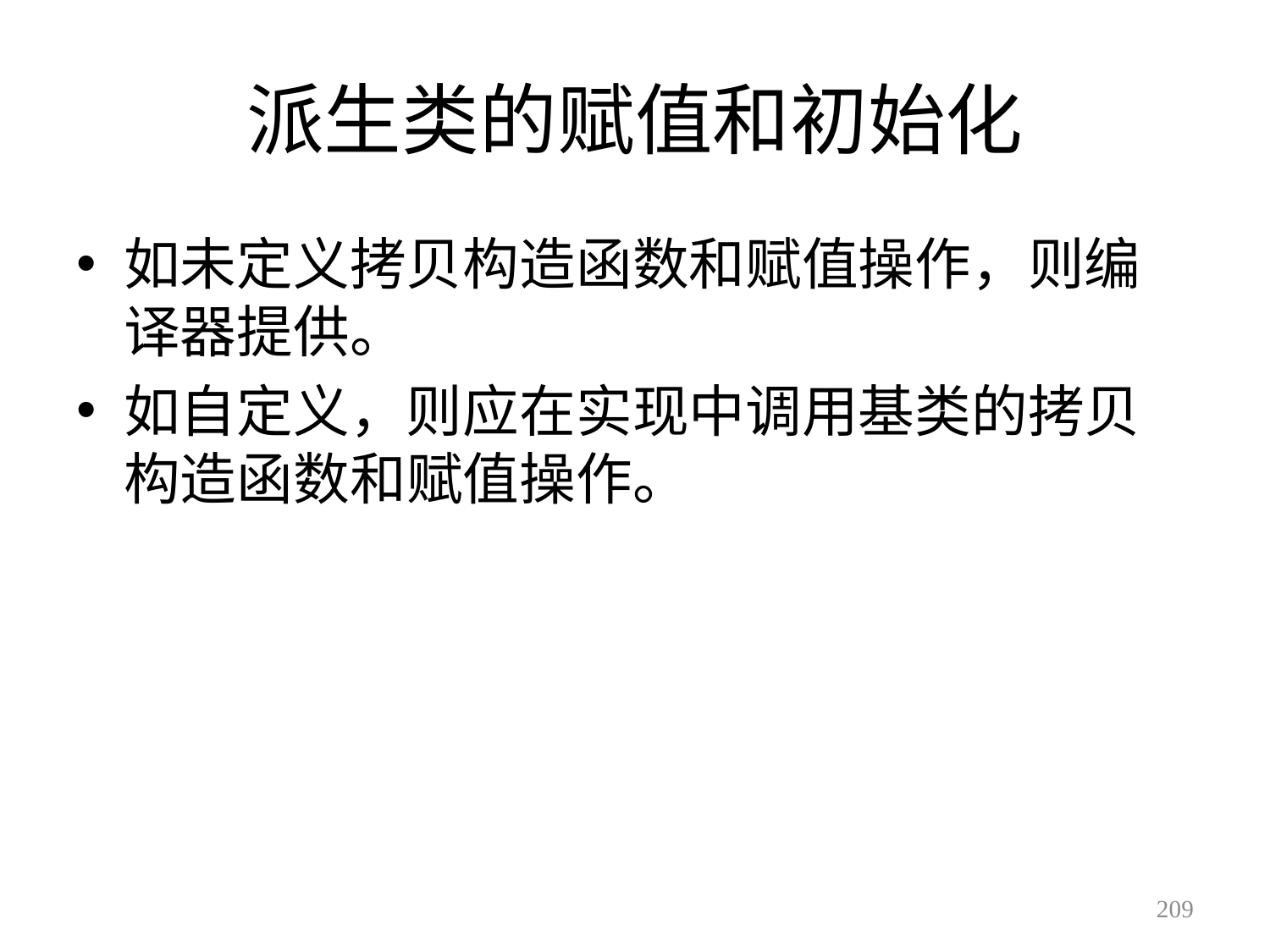

# 派生类的赋值和初始化
如未定义拷贝构造函数和赋值操作，则编译器提供。
如自定义，则应在实现中调用基类的拷贝构造函数和赋值操作。
209